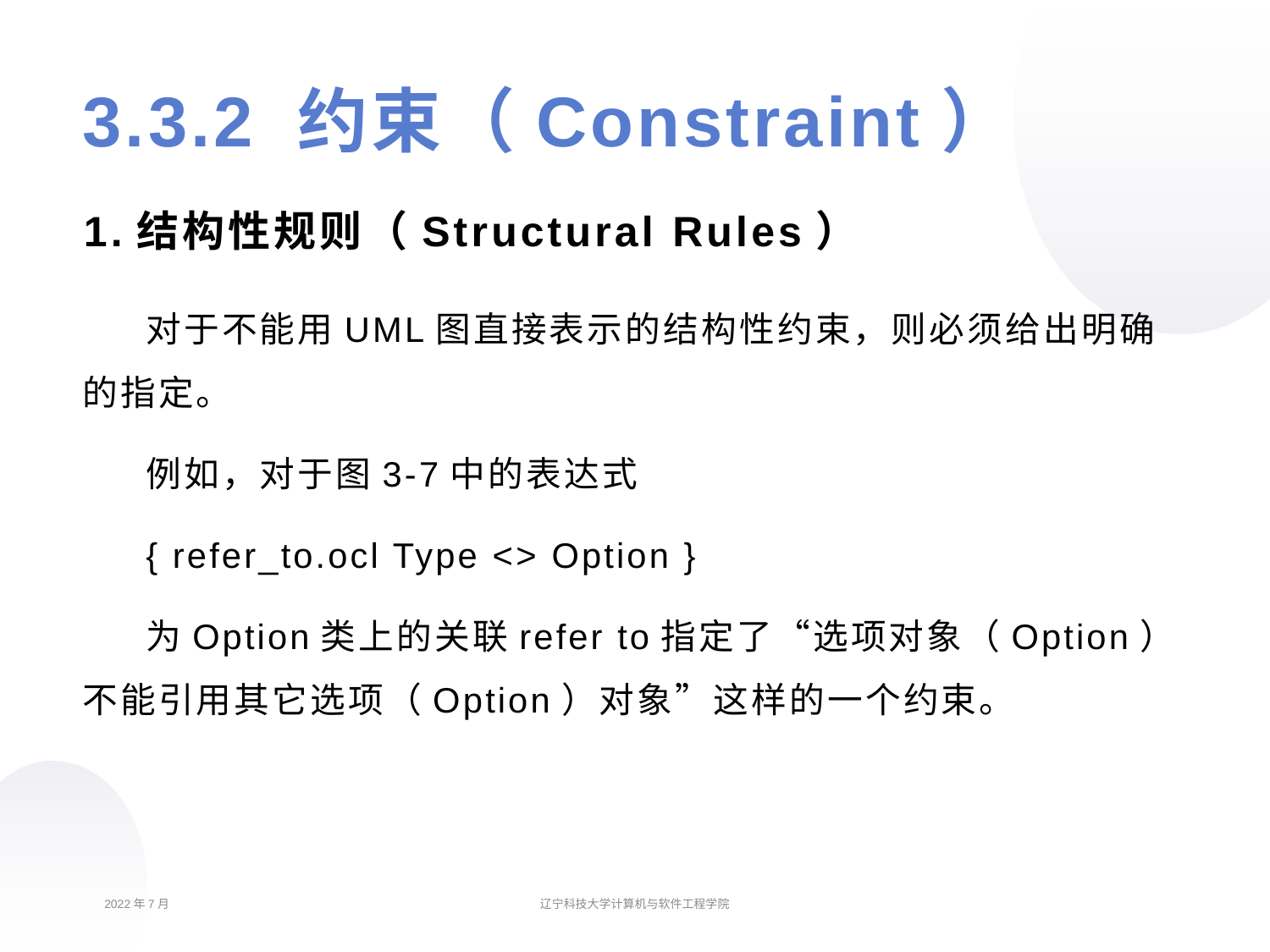

# 3.3.2 约束（Constraint）
1.结构性规则（Structural Rules）

对于不能用UML图直接表示的结构性约束，则必须给出明确的指定。
例如，对于图3-7中的表达式
{ refer_to.ocl Type <> Option }
为Option类上的关联refer to指定了“选项对象（Option）不能引用其它选项（Option）对象”这样的一个约束。

2022年7月
辽宁科技大学计算机与软件工程学院
88